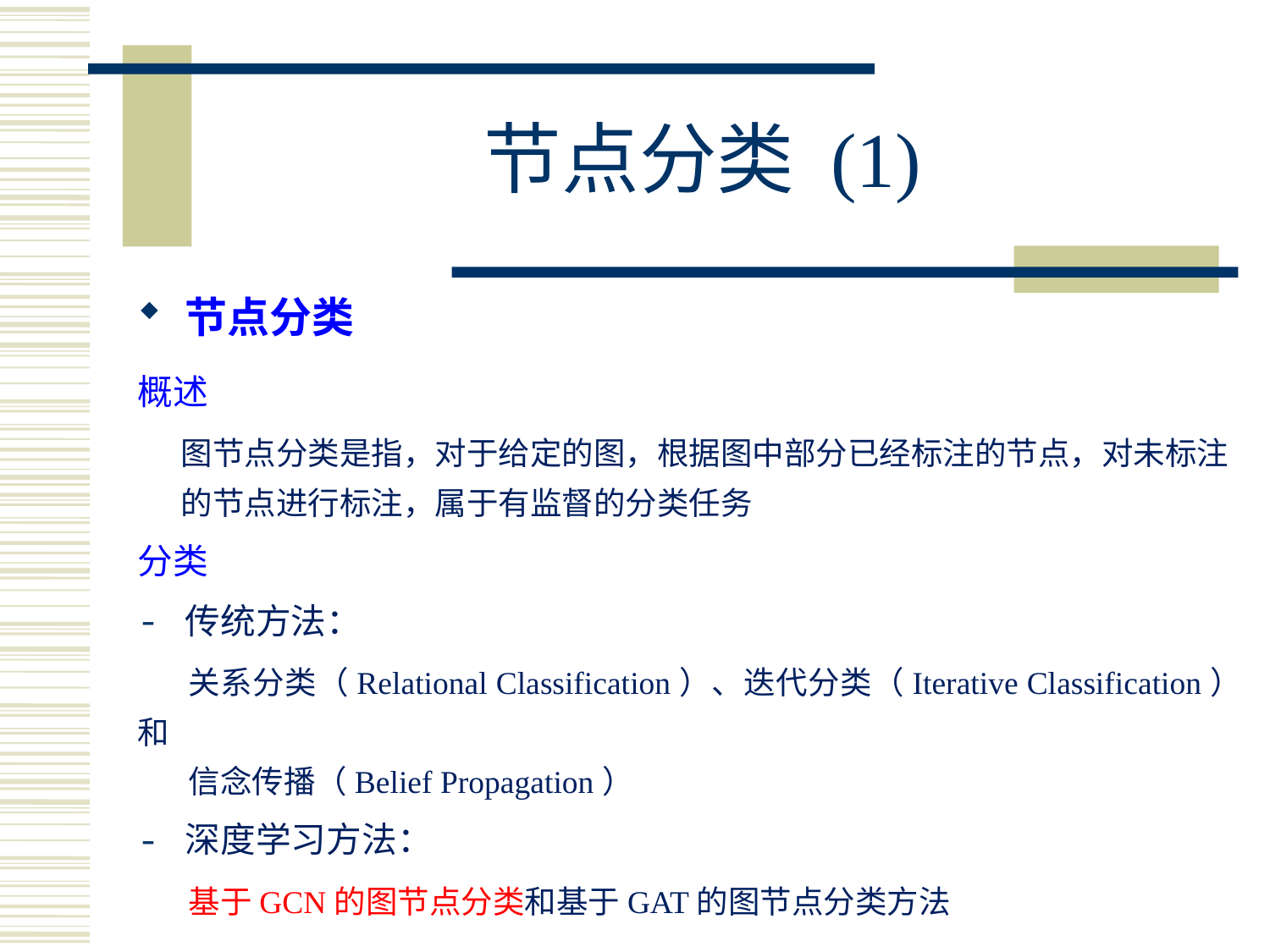

# 节点分类 (1)

节点分类
概述
     图节点分类是指，对于给定的图，根据图中部分已经标注的节点，对未标注
     的节点进行标注，属于有监督的分类任务
分类
传统方法：
     关系分类（Relational Classification）、迭代分类（Iterative Classification）和
      信念传播（Belief Propagation）
深度学习方法：
      基于GCN的图节点分类和基于GAT的图节点分类方法